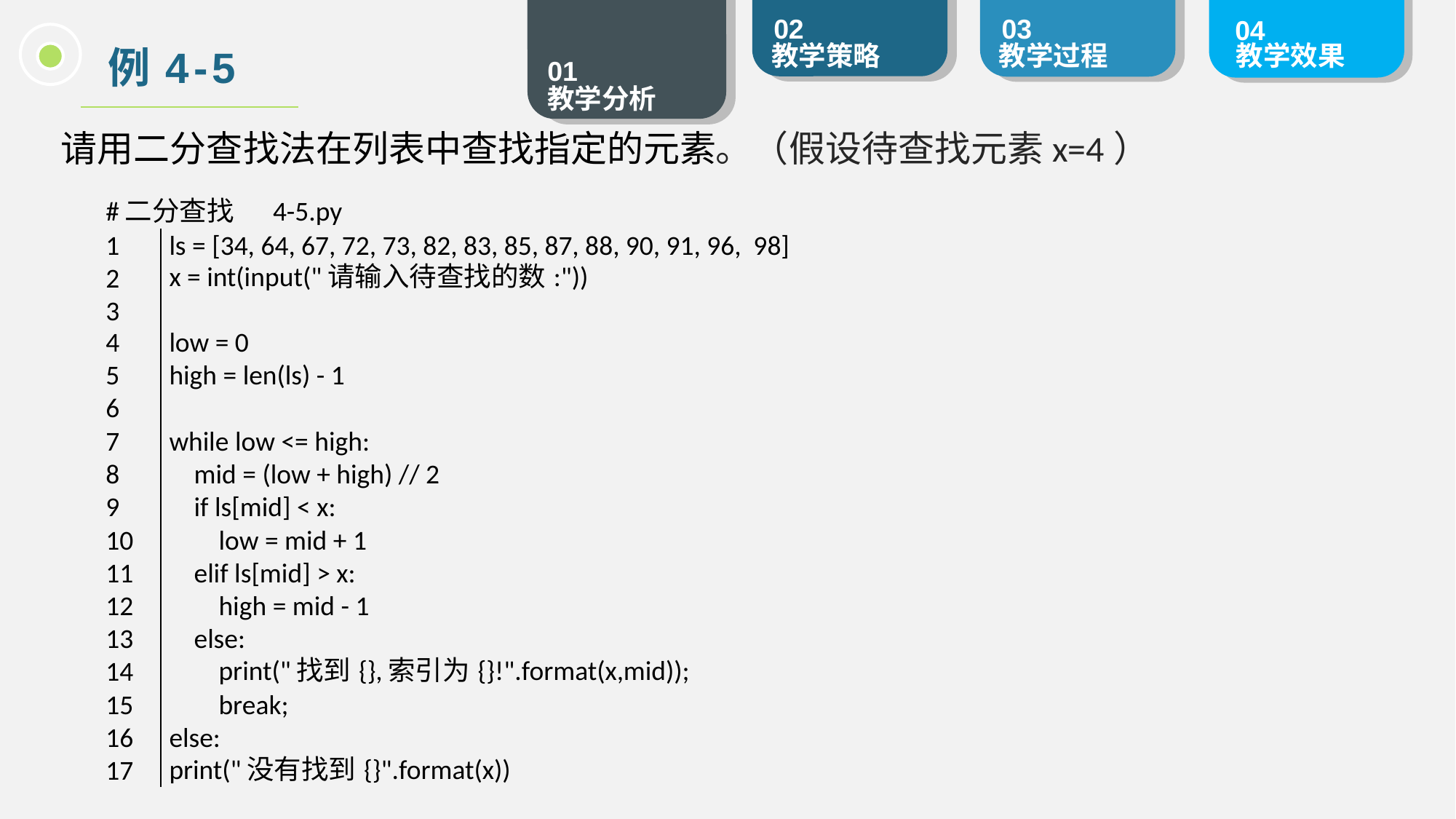

例4-5
请用二分查找法在列表中查找指定的元素。（假设待查找元素x=4）

| #二分查找 4-5.py |  |
| --- | --- |
| 1 | ls = [34, 64, 67, 72, 73, 82, 83, 85, 87, 88, 90, 91, 96, 98] |
| 2 | x = int(input("请输入待查找的数:")) |
| 3 |  |
| 4 | low = 0 |
| 5 | high = len(ls) - 1 |
| 6 |  |
| 7 | while low <= high: |
| 8 | mid = (low + high) // 2 |
| 9 | if ls[mid] < x: |
| 10 | low = mid + 1 |
| 11 | elif ls[mid] > x: |
| 12 | high = mid - 1 |
| 13 | else: |
| 14 | print("找到{},索引为{}!".format(x,mid)); |
| 15 | break; |
| 16 | else: |
| 17 | print("没有找到{}".format(x)) |